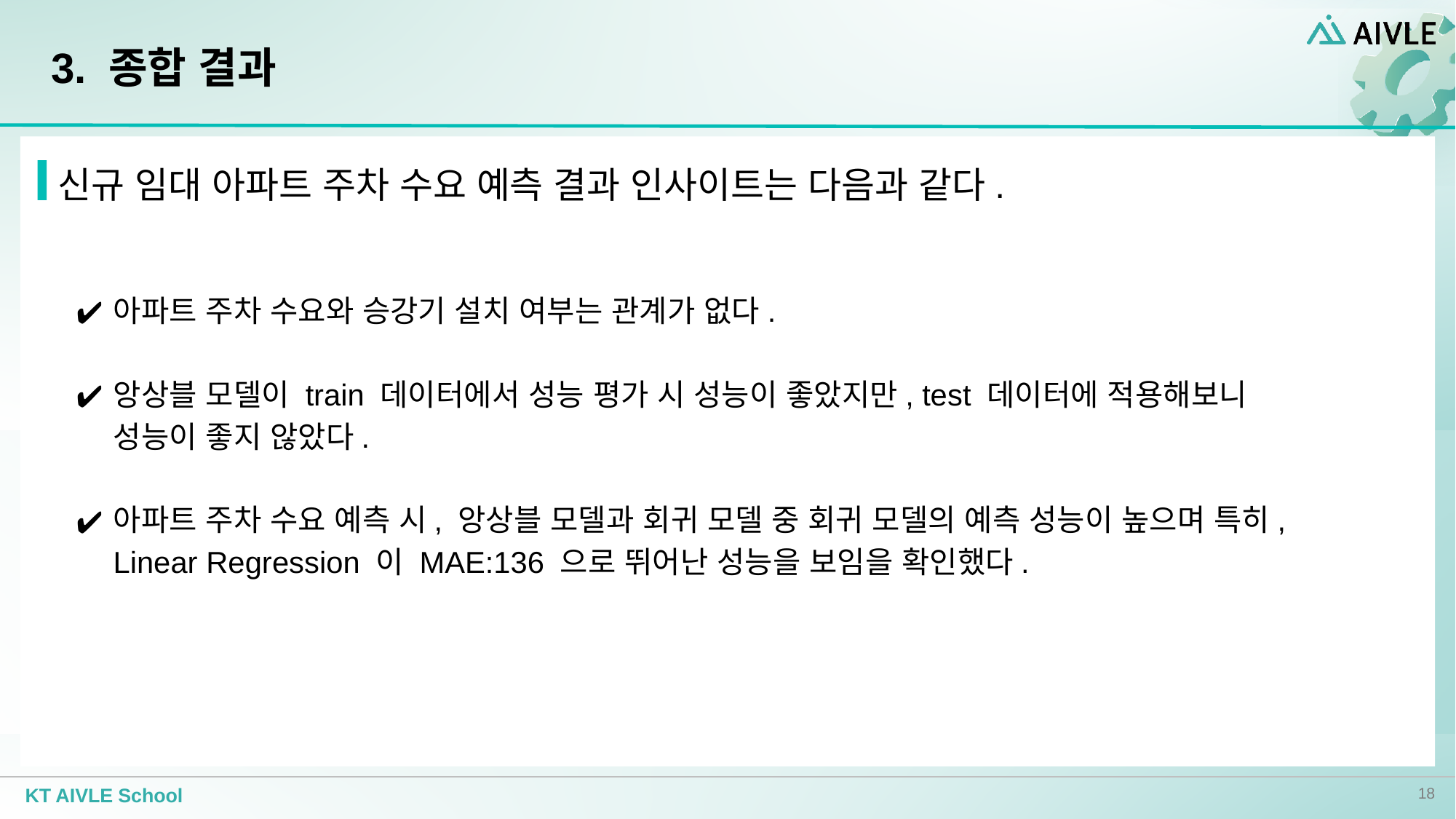

# 3. 종합 결과
신규 임대 아파트 주차 수요 예측 결과 인사이트는 다음과 같다.

아파트 주차 수요와 승강기 설치 여부는 관계가 없다.

앙상블 모델이 train 데이터에서 성능 평가 시 성능이 좋았지만, test 데이터에 적용해보니 성능이 좋지 않았다.

아파트 주차 수요 예측 시, 앙상블 모델과 회귀 모델 중 회귀 모델의 예측 성능이 높으며 특히, Linear Regression 이 MAE:136 으로 뛰어난 성능을 보임을 확인했다.